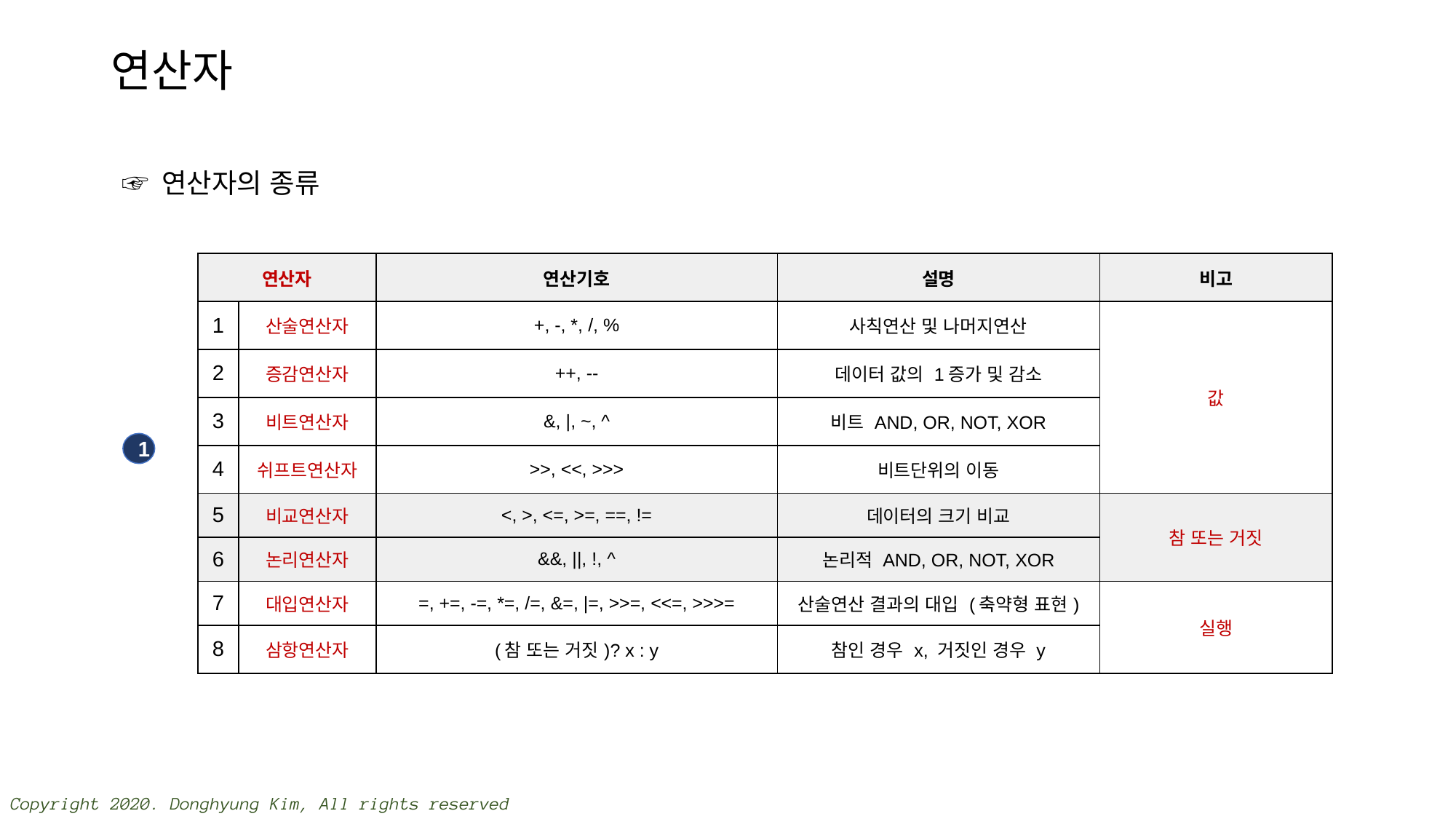

# 연산자
☞ 연산자의 종류
| 연산자 |  | 연산기호 | 설명 | 비고 |
| --- | --- | --- | --- | --- |
| 1 | 산술연산자 | +, -, \*, /, % | 사칙연산 및 나머지연산 | 값 |
| 2 | 증감연산자 | ++, -- | 데이터 값의 1증가 및 감소 |  |
| 3 | 비트연산자 | &, |, ~, ^ | 비트 AND, OR, NOT, XOR |  |
| 4 | 쉬프트연산자 | >>, <<, >>> | 비트단위의 이동 |  |
| 5 | 비교연산자 | <, >, <=, >=, ==, != | 데이터의 크기 비교 | 참 또는 거짓 |
| 6 | 논리연산자 | &&, ||, !, ^ | 논리적 AND, OR, NOT, XOR |  |
| 7 | 대입연산자 | =, +=, -=, \*=, /=, &=, |=, >>=, <<=, >>>= | 산술연산 결과의 대입 (축약형 표현) | 실행 |
| 8 | 삼항연산자 | (참 또는 거짓)? x : y | 참인 경우 x, 거짓인 경우 y |  |
1